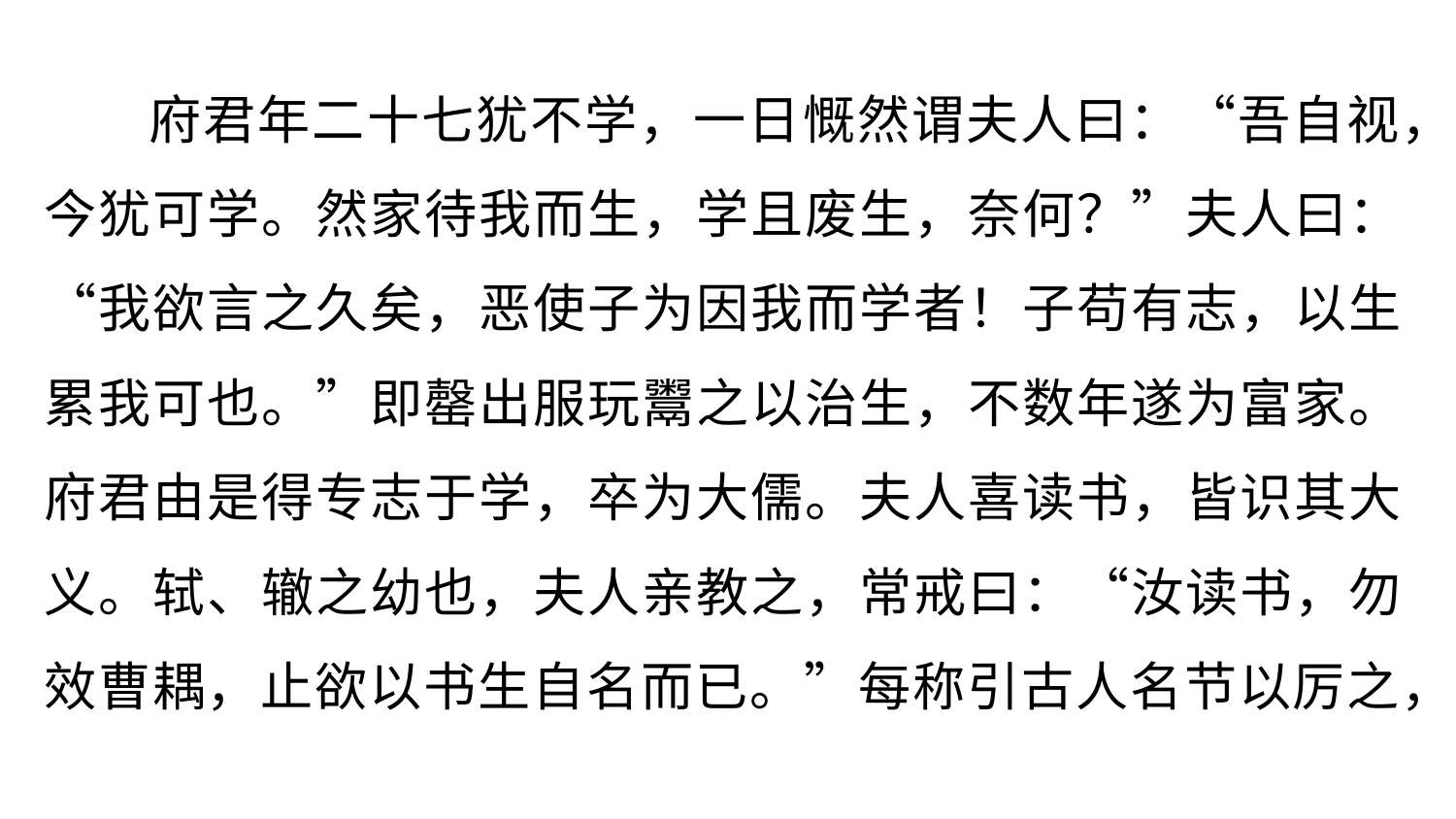

府君年二十七犹不学，一日慨然谓夫人曰：“吾自视，今犹可学。然家待我而生，学且废生，奈何？”夫人曰：“我欲言之久矣，恶使子为因我而学者！子苟有志，以生累我可也。”即罄出服玩鬻之以治生，不数年遂为富家。府君由是得专志于学，卒为大儒。夫人喜读书，皆识其大义。轼、辙之幼也，夫人亲教之，常戒曰：“汝读书，勿效曹耦，止欲以书生自名而已。”每称引古人名节以厉之，